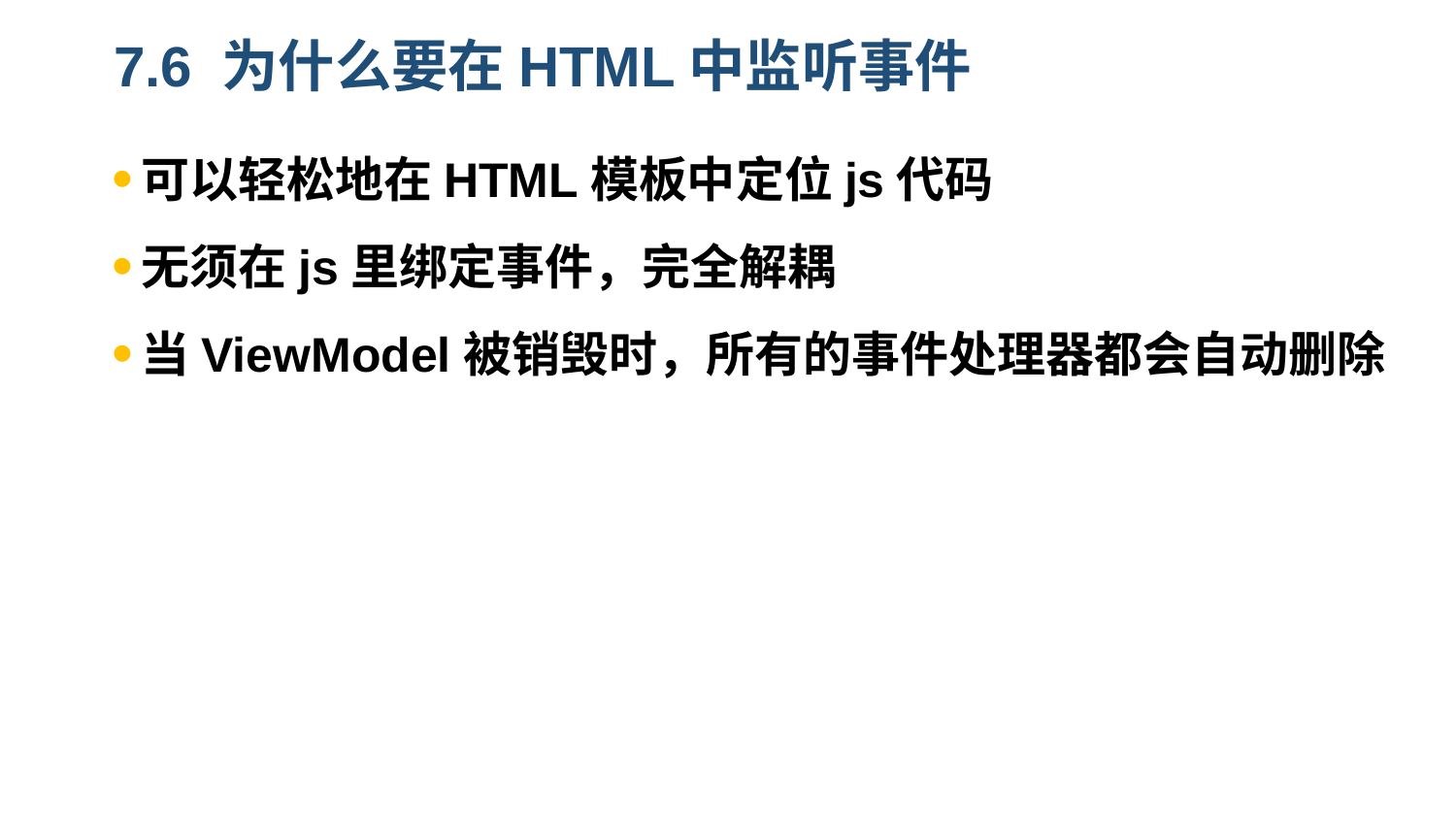

# 7.6 为什么要在HTML中监听事件
可以轻松地在HTML模板中定位js代码
无须在js里绑定事件，完全解耦
当ViewModel被销毁时，所有的事件处理器都会自动删除

62